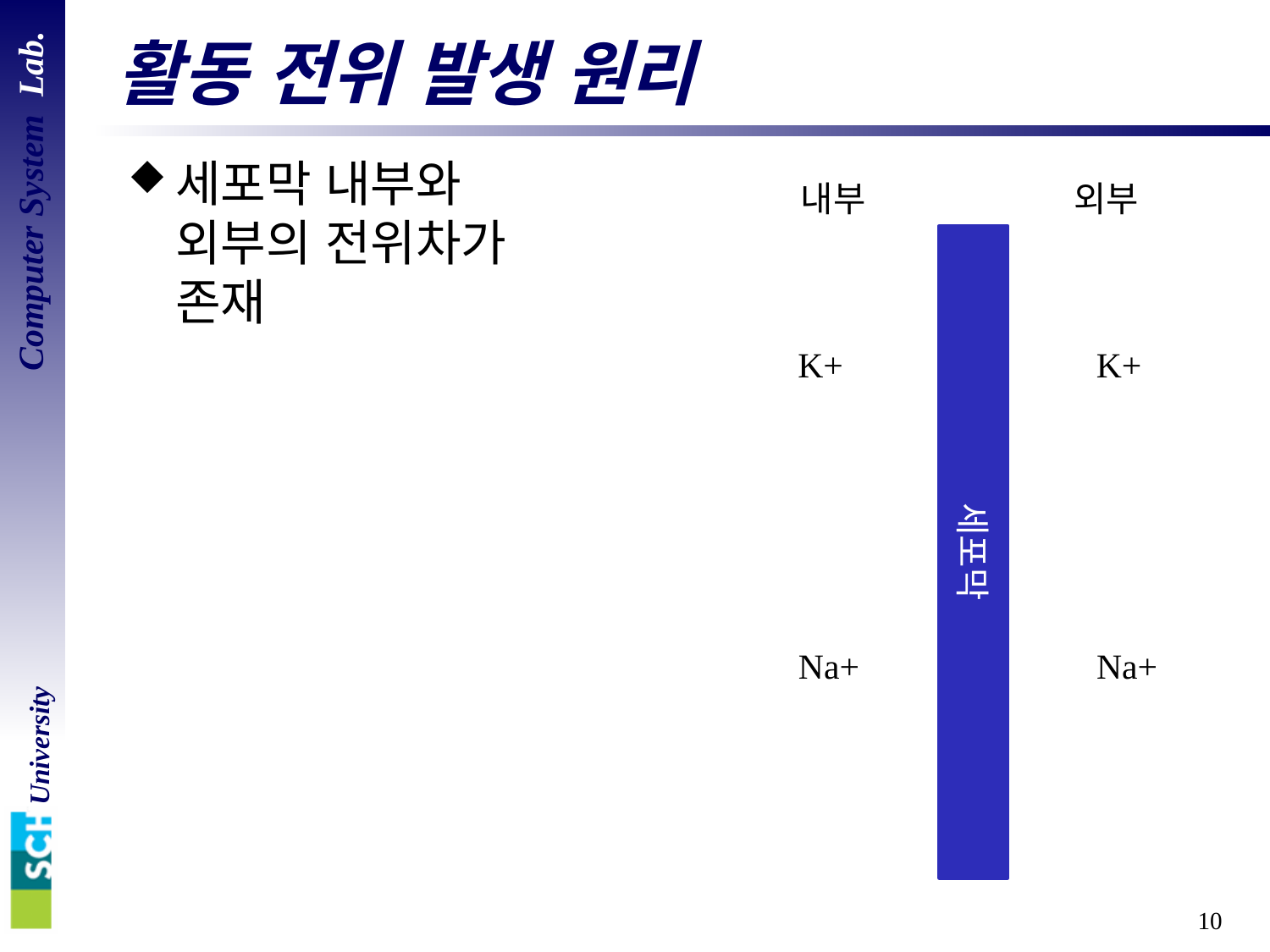

# 활동 전위 발생 원리
세포막 내부와
외부의 전위차가
존재
내부
외부
세포막
K+
K+
Na+
Na+